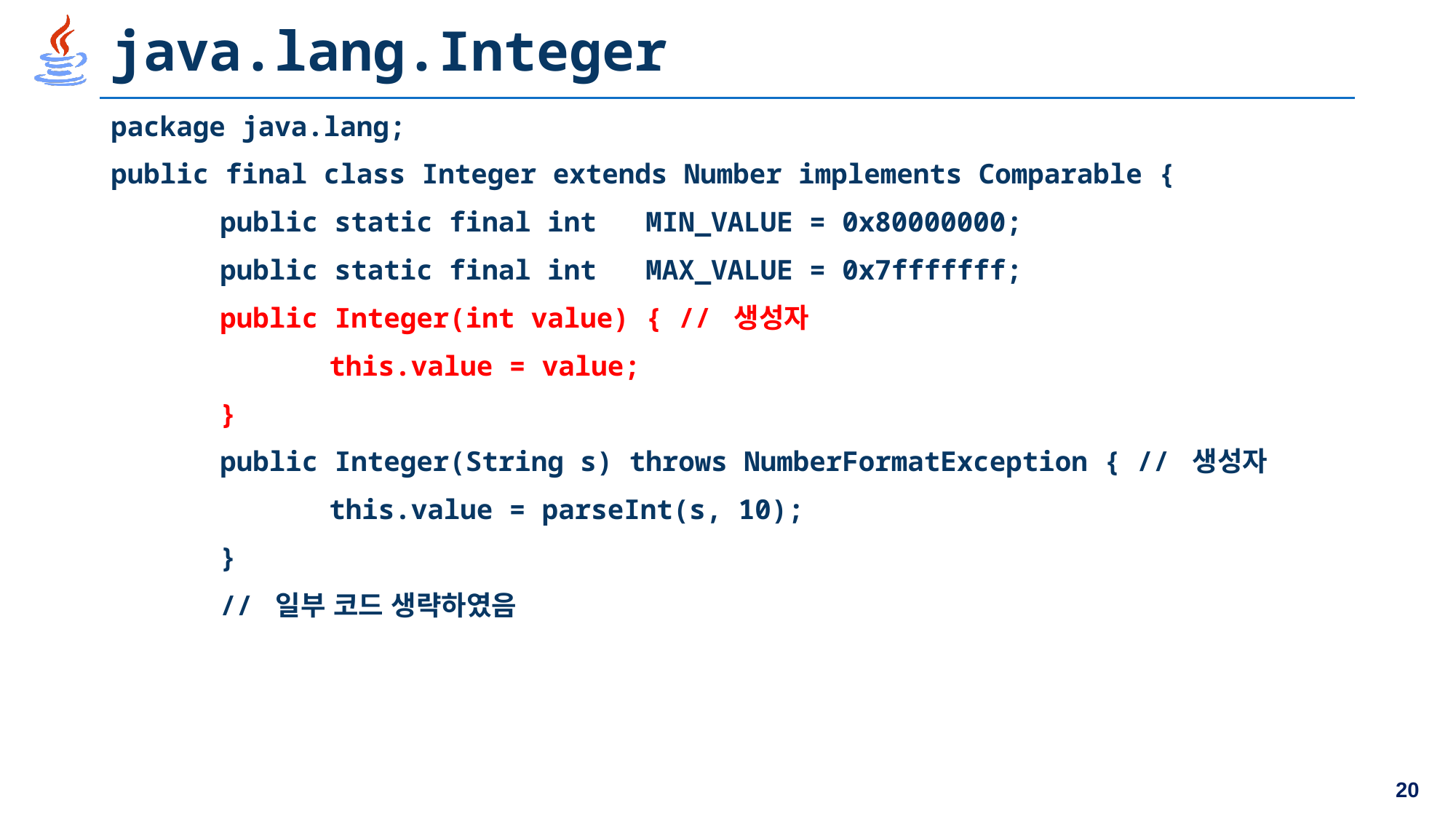

# java.lang.Integer
package java.lang;
public final class Integer extends Number implements Comparable {
	public static final int   MIN_VALUE = 0x80000000;
	public static final int   MAX_VALUE = 0x7fffffff;
	public Integer(int value) { // 생성자
		this.value = value;
	}
	public Integer(String s) throws NumberFormatException { // 생성자
		this.value = parseInt(s, 10);
	}
	// 일부 코드 생략하였음

20